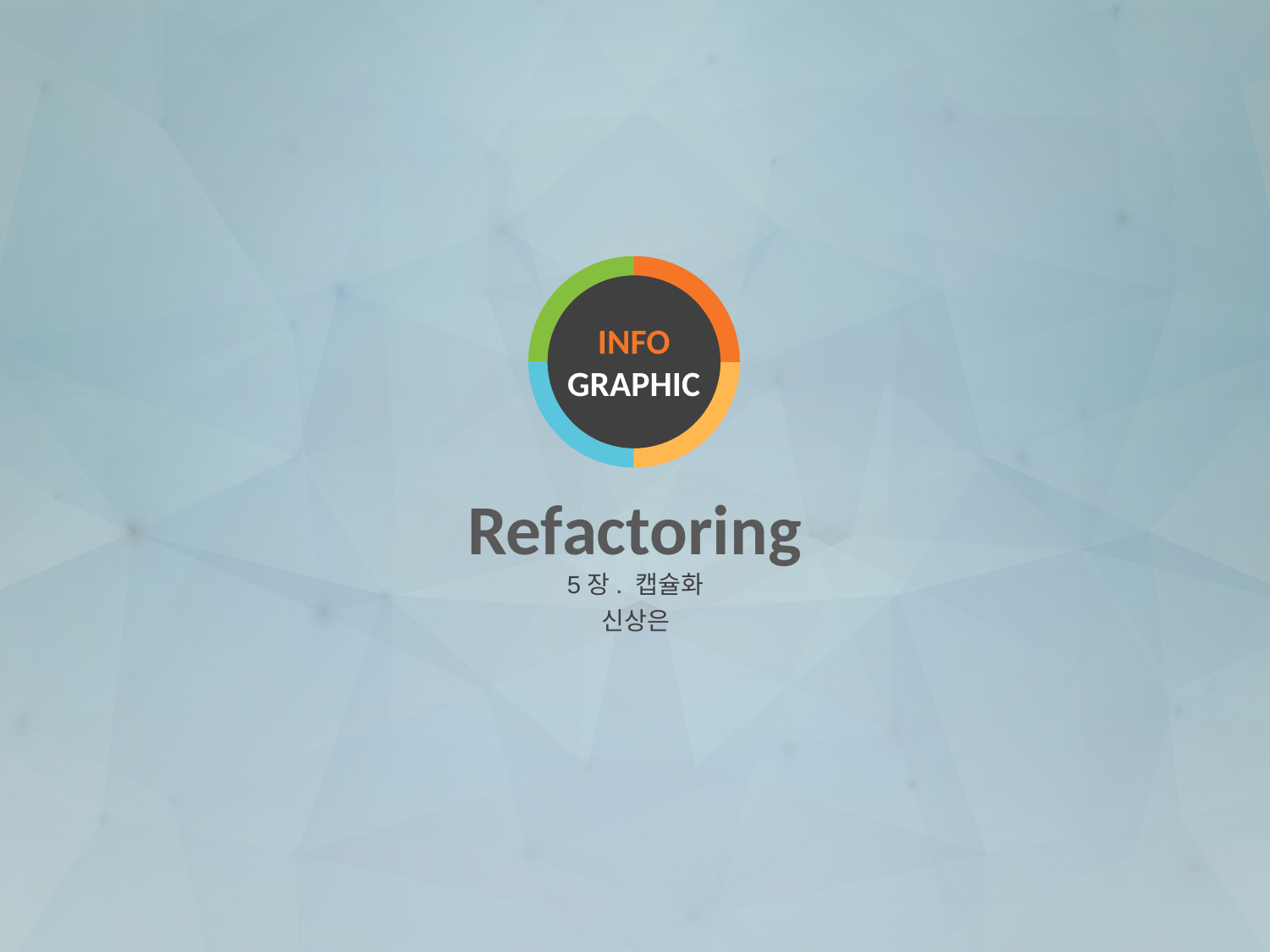

INFO
GRAPHIC
# Refactoring
5장. 캡슐화
신상은